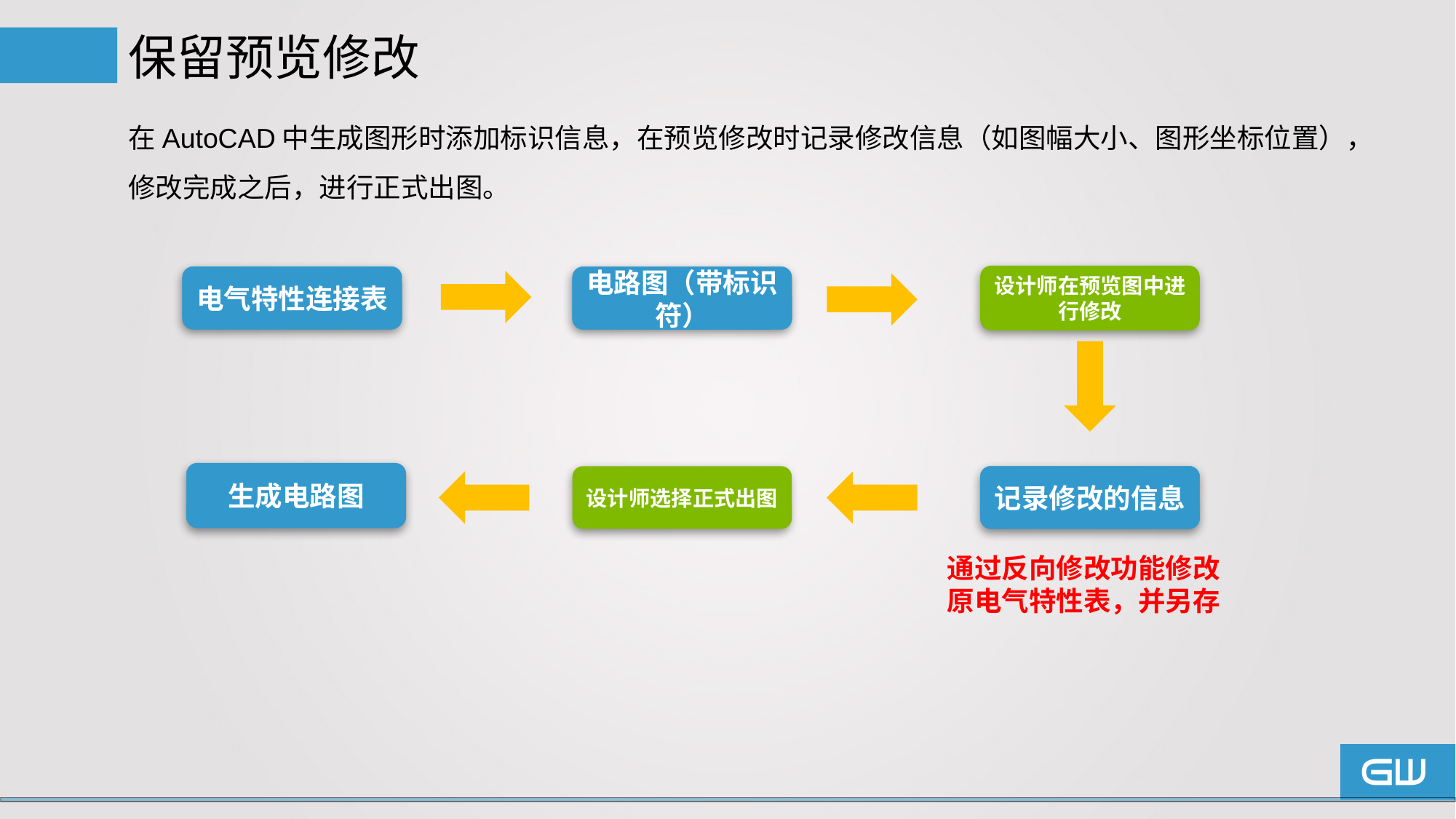

# 保留预览修改
在AutoCAD中生成图形时添加标识信息，在预览修改时记录修改信息（如图幅大小、图形坐标位置），
修改完成之后，进行正式出图。
设计师在预览图中进行修改
电气特性连接表
电路图（带标识符）

生成电路图
设计师选择正式出图
记录修改的信息

通过反向修改功能修改
原电气特性表，并另存